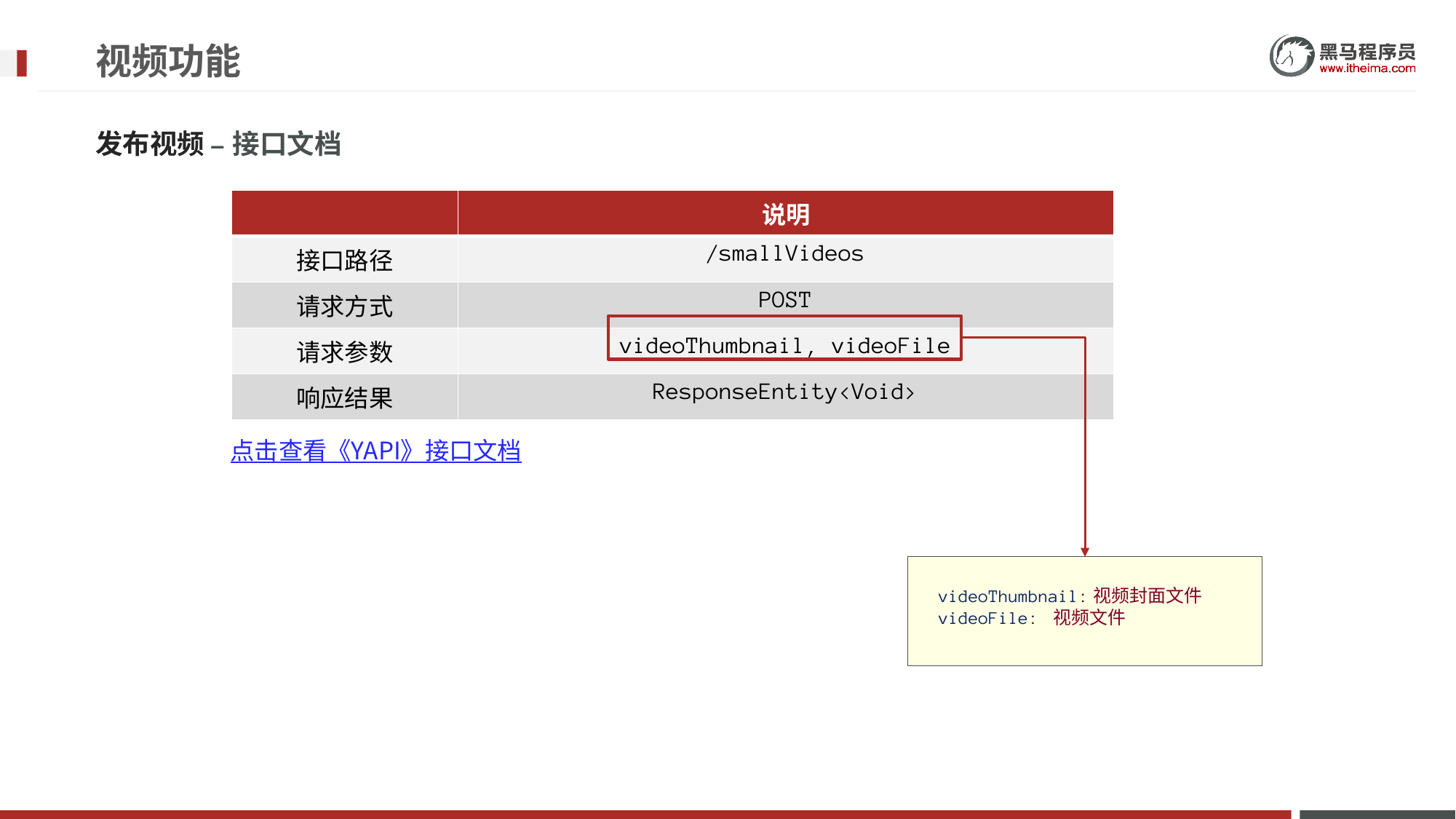

# 视频功能
发布视频-接口文档
|  | 说明 |
| --- | --- |
| 接口路径 | /smallVideos |
| 请求方式 | POST |
| 请求参数 | videoThumbnail, videoFile |
| 响应结果 | ResponseEntity<Void> |

点击查看《YAPI》接口文档
  videoThumbnail:视频封面文件
  videoFile: 视频文件